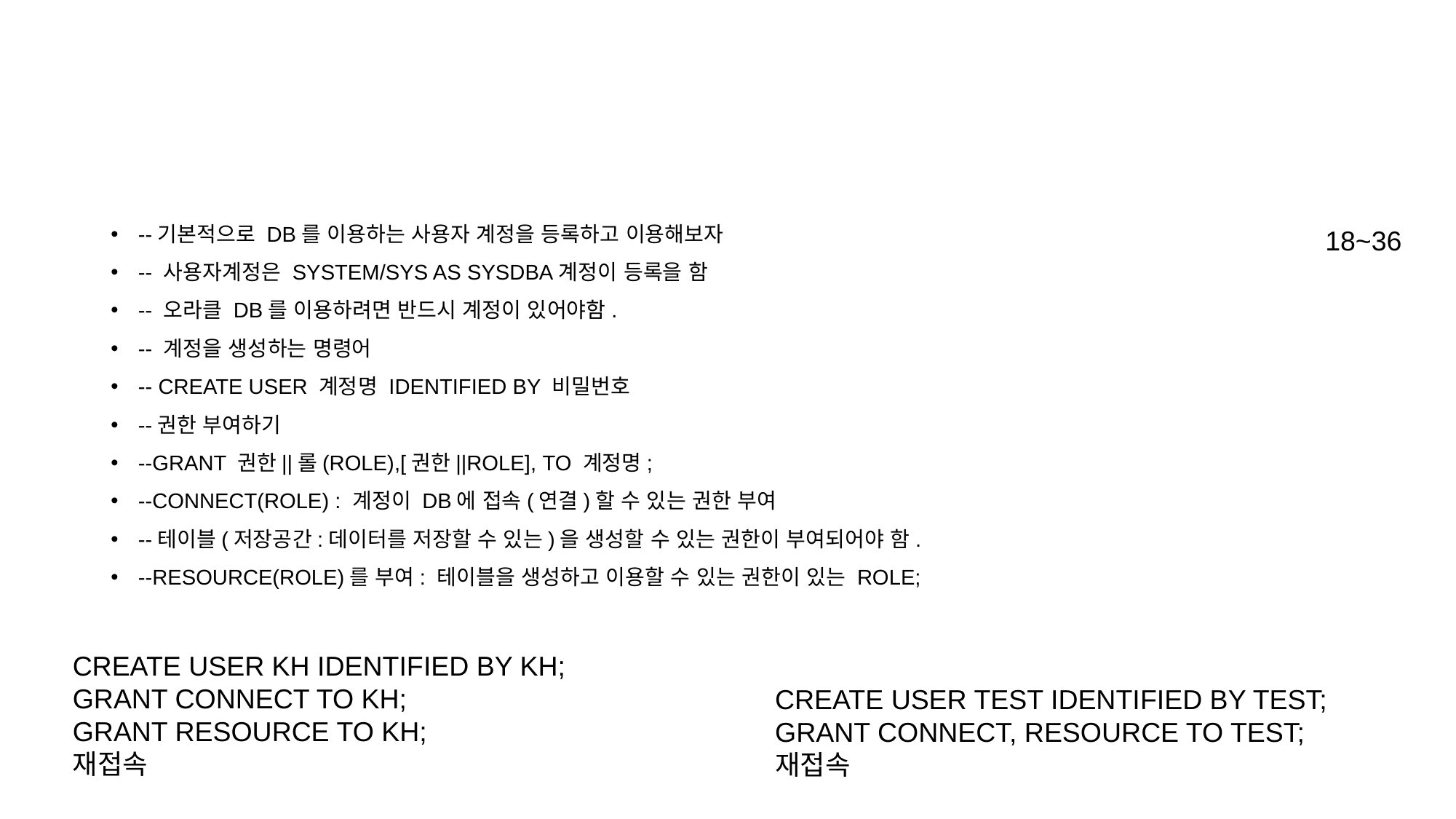

#
--기본적으로 DB를 이용하는 사용자 계정을 등록하고 이용해보자
-- 사용자계정은 SYSTEM/SYS AS SYSDBA계정이 등록을 함
-- 오라클 DB를 이용하려면 반드시 계정이 있어야함.
-- 계정을 생성하는 명령어
-- CREATE USER 계정명 IDENTIFIED BY 비밀번호
--권한 부여하기
--GRANT 권한||롤(ROLE),[권한||ROLE], TO 계정명;
--CONNECT(ROLE) : 계정이 DB에 접속(연결)할 수 있는 권한 부여
--테이블(저장공간:데이터를 저장할 수 있는)을 생성할 수 있는 권한이 부여되어야 함.
--RESOURCE(ROLE)를 부여: 테이블을 생성하고 이용할 수 있는 권한이 있는 ROLE;

18~36
CREATE USER KH IDENTIFIED BY KH;
GRANT CONNECT TO KH;
GRANT RESOURCE TO KH;
재접속
CREATE USER TEST IDENTIFIED BY TEST;
GRANT CONNECT, RESOURCE TO TEST;
재접속